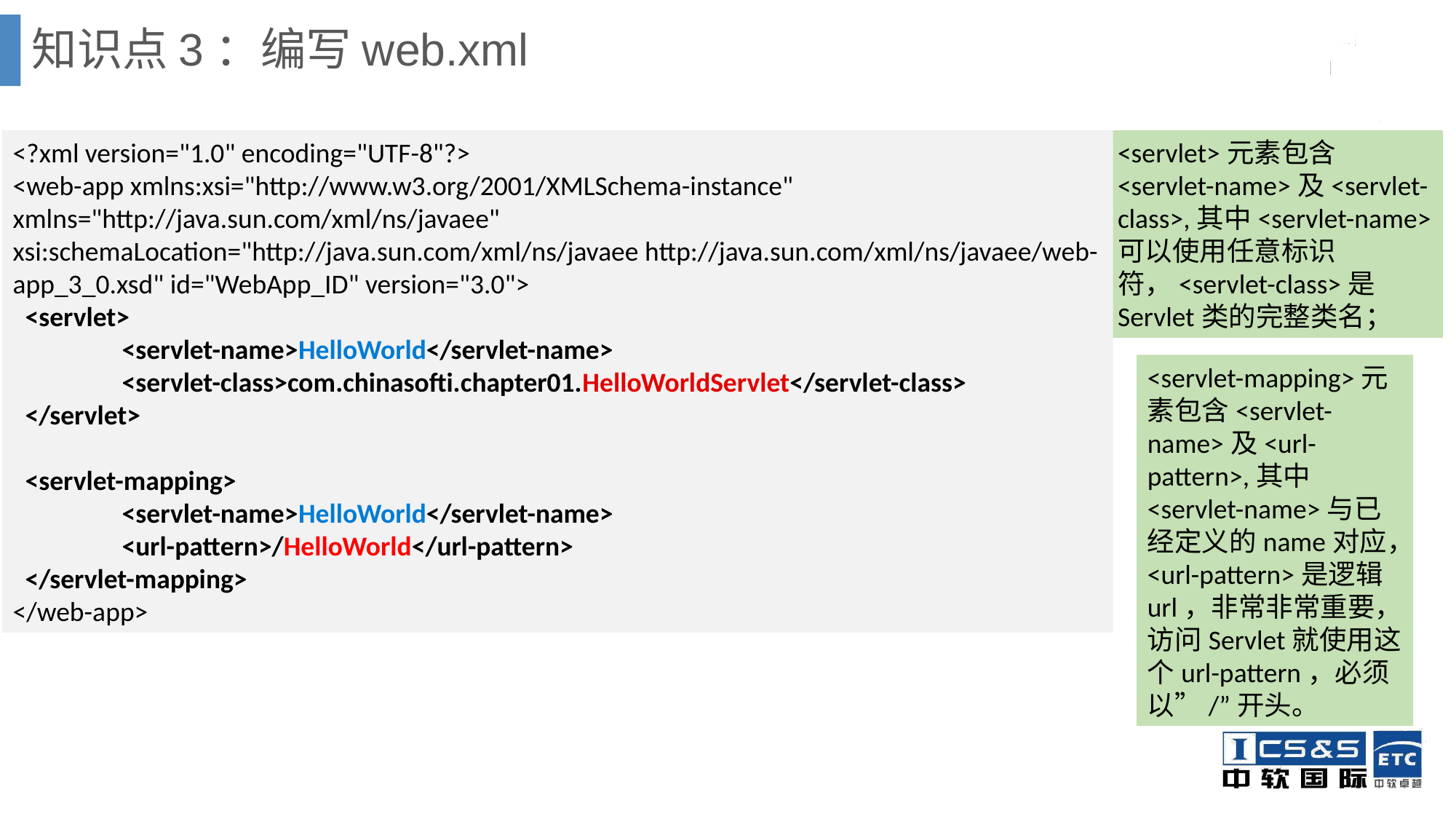

# 知识点3：编写web.xml
<?xml version="1.0" encoding="UTF-8"?>
<web-app xmlns:xsi="http://www.w3.org/2001/XMLSchema-instance" xmlns="http://java.sun.com/xml/ns/javaee" xsi:schemaLocation="http://java.sun.com/xml/ns/javaee http://java.sun.com/xml/ns/javaee/web-app_3_0.xsd" id="WebApp_ID" version="3.0">
  <servlet>
  	<servlet-name>HelloWorld</servlet-name>
  	<servlet-class>com.chinasofti.chapter01.HelloWorldServlet</servlet-class>
  </servlet>

  <servlet-mapping>
  	<servlet-name>HelloWorld</servlet-name>
  	<url-pattern>/HelloWorld</url-pattern>
  </servlet-mapping>
</web-app>
<servlet>元素包含<servlet-name>及<servlet-class>,其中<servlet-name>可以使用任意标识符，<servlet-class>是Servlet类的完整类名；
<servlet-mapping>元素包含<servlet-name>及<url-pattern>,其中<servlet-name>与已经定义的name对应，<url-pattern>是逻辑url，非常非常重要，访问Servlet就使用这个url-pattern，必须以”/”开头。